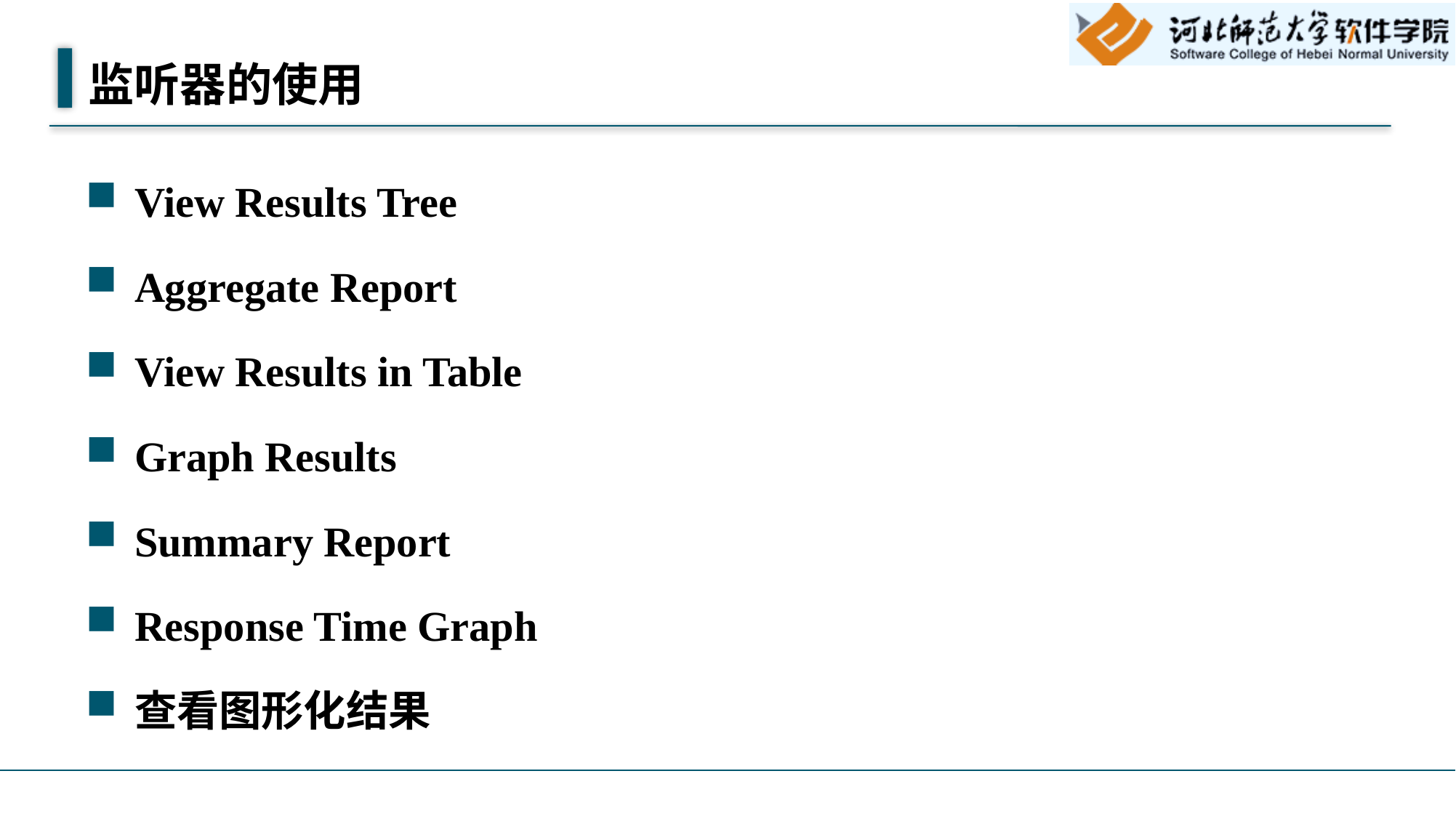

# 监听器的使用
View Results Tree
Aggregate Report
View Results in Table
Graph Results
Summary Report
Response Time Graph
查看图形化结果